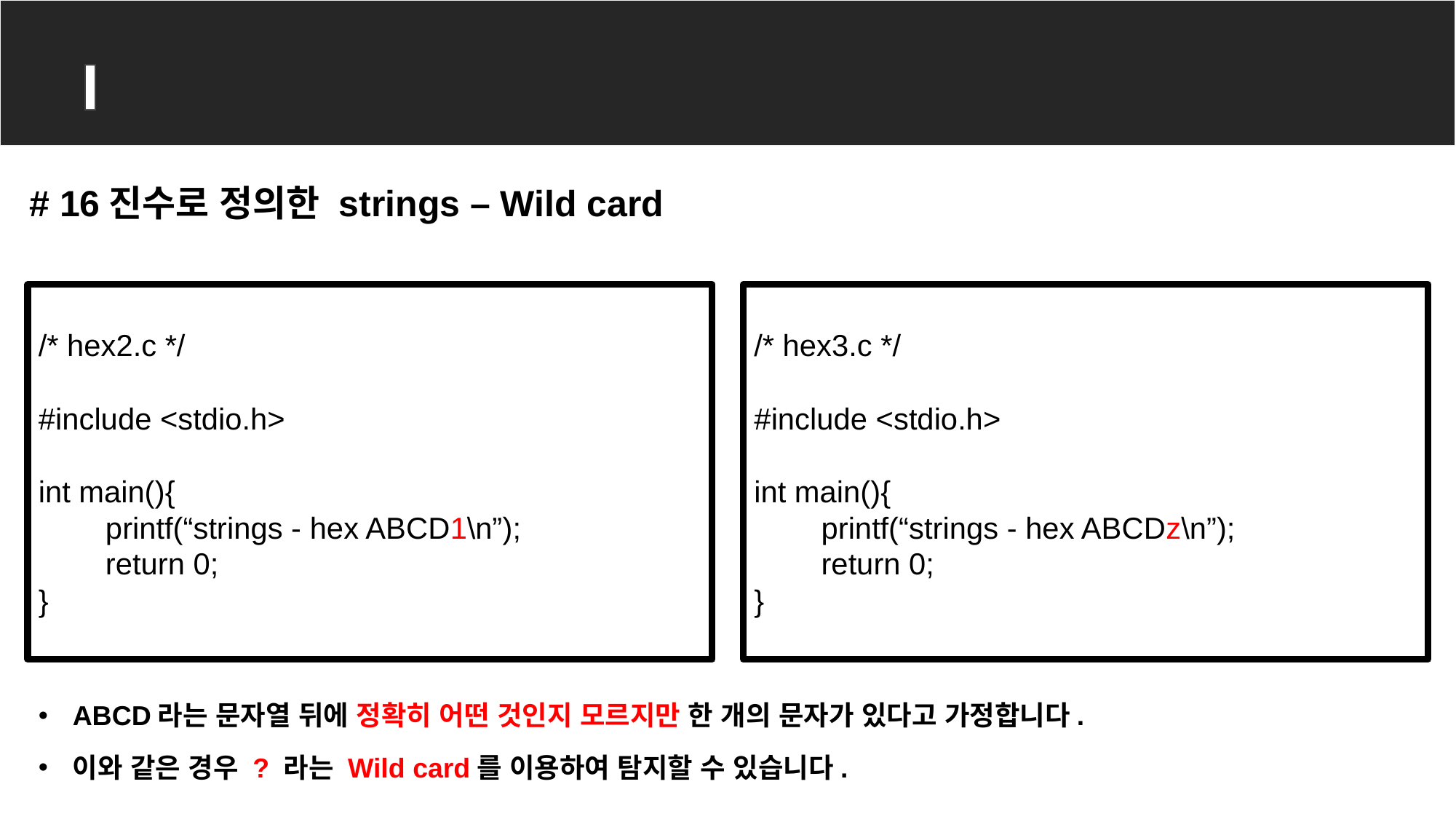

YARA rule

# 16진수로 정의한 strings – Wild card

/* hex2.c */

#include <stdio.h>

int main(){
        printf(“strings - hex ABCD1\n”);
        return 0;
}

/* hex3.c */

#include <stdio.h>

int main(){
        printf(“strings - hex ABCDz\n”);
        return 0;
}

ABCD라는 문자열 뒤에 정확히 어떤 것인지 모르지만 한 개의 문자가 있다고 가정합니다.

이와 같은 경우 ? 라는 Wild card를 이용하여 탐지할 수 있습니다.